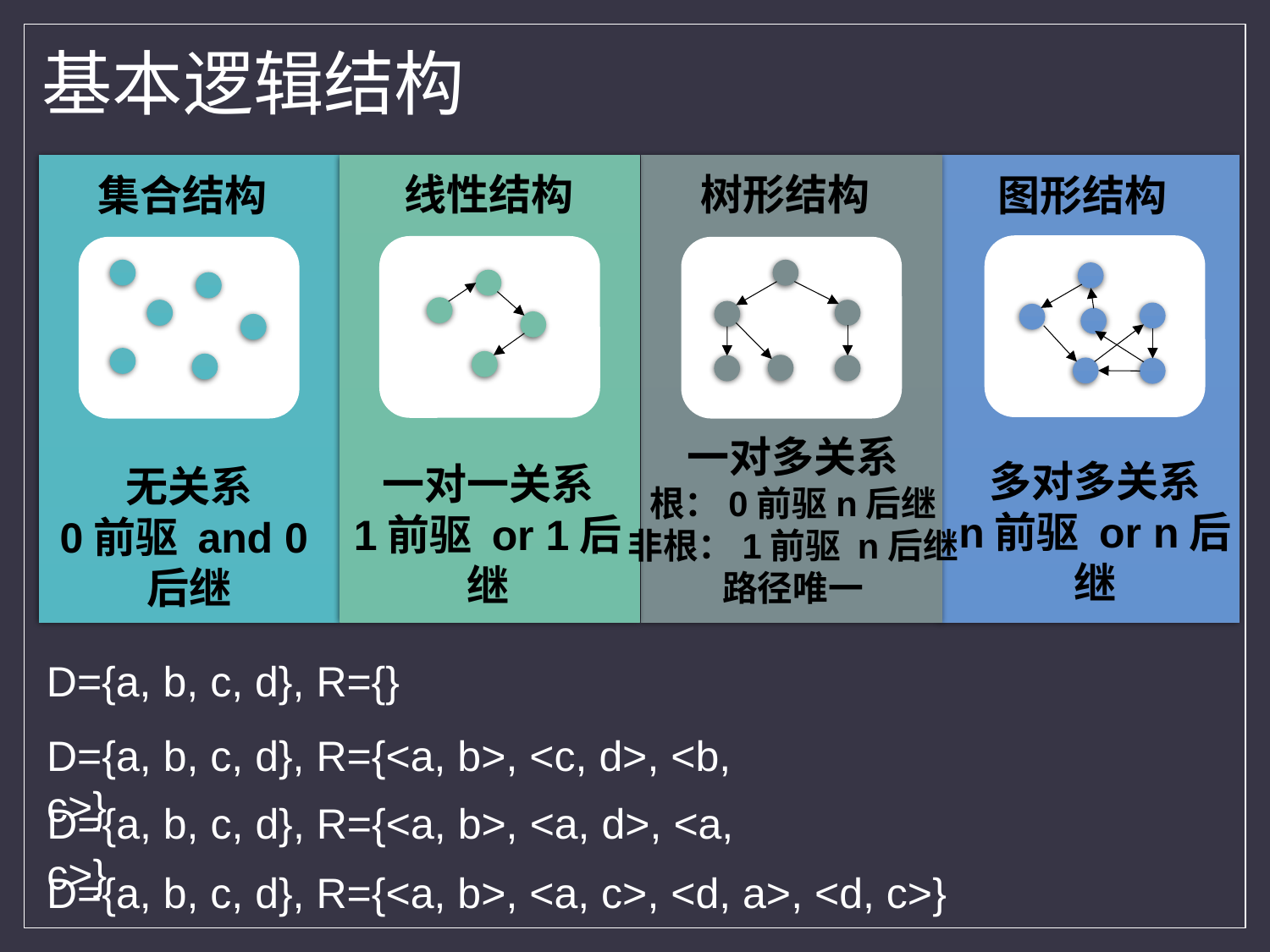

# 基本逻辑结构

集合结构

无关系
0前驱 and 0后继

线性结构

一对一关系
1前驱 or 1后继

树形结构

图形结构

一对多关系
根：0前驱n后继
非根：1前驱 n后继
路径唯一
多对多关系
n前驱 or n后继
D={a, b, c, d}, R={}
D={a, b, c, d}, R={<a, b>, <c, d>, <b, c>}
D={a, b, c, d}, R={<a, b>, <a, d>, <a, c>}
D={a, b, c, d}, R={<a, b>, <a, c>, <d, a>, <d, c>}